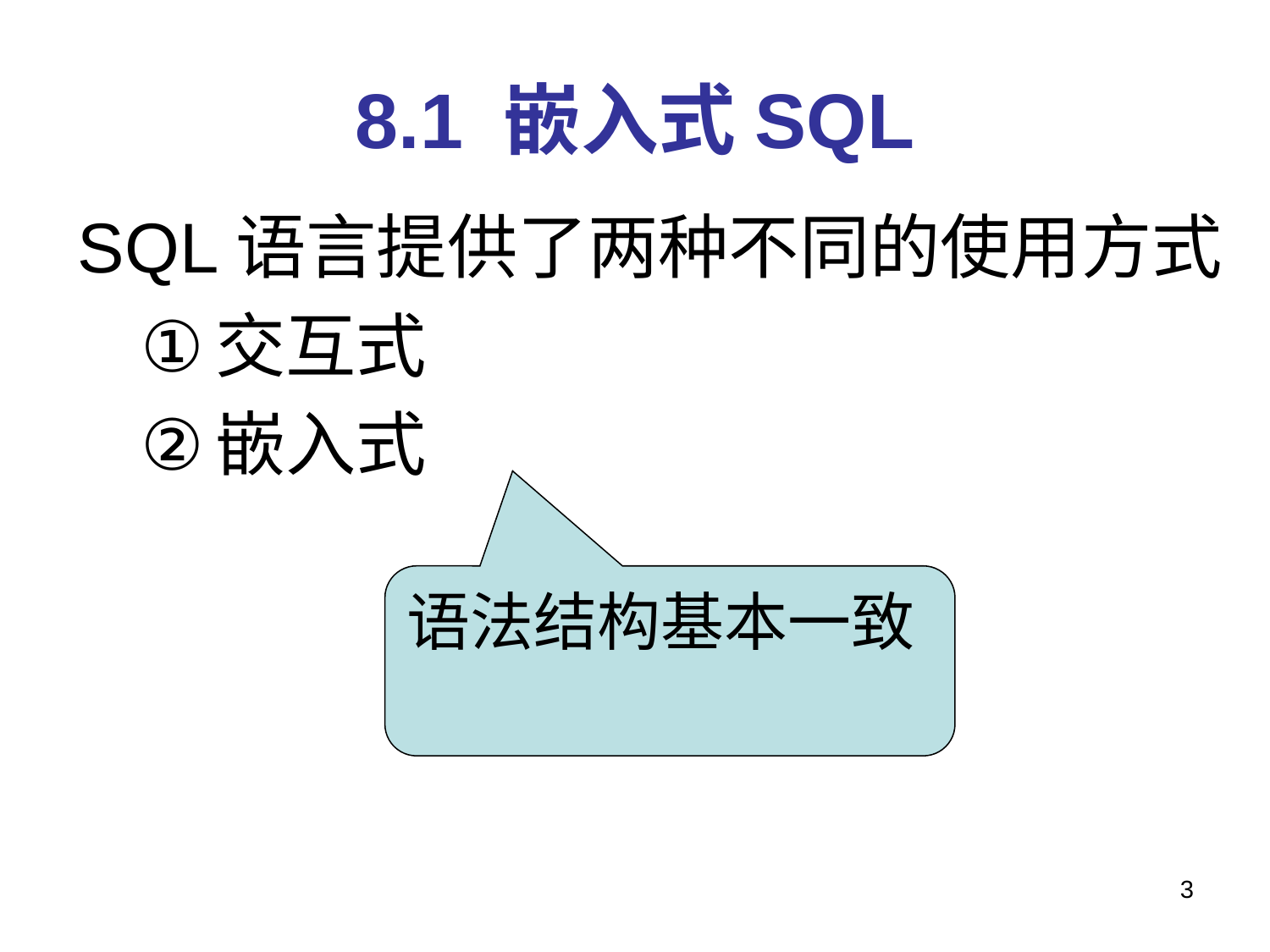

# 8.1 嵌入式SQL
SQL语言提供了两种不同的使用方式
交互式
嵌入式

语法结构基本一致
3